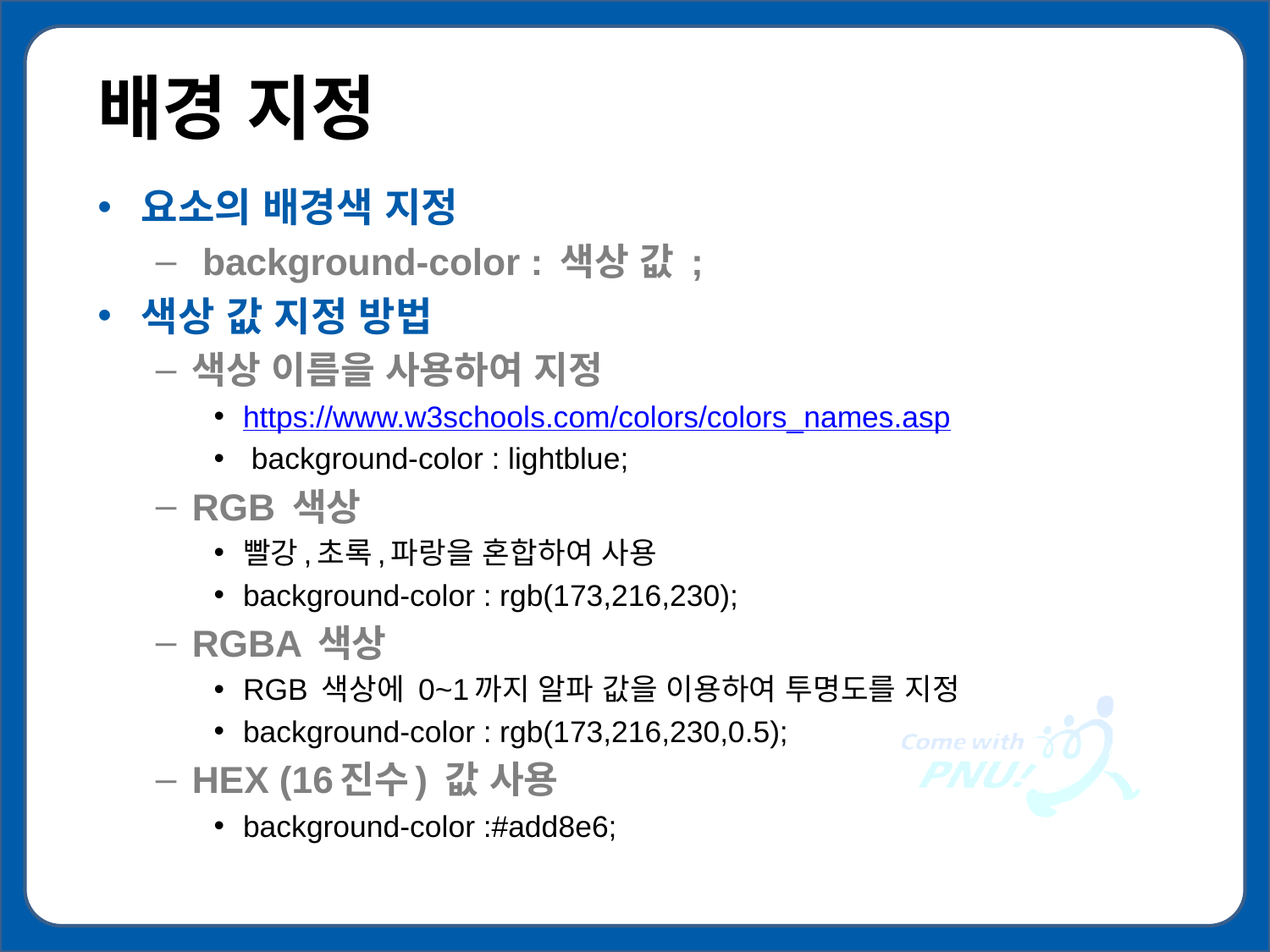

# 배경 지정
요소의 배경색 지정
 background-color : 색상 값 ;
색상 값 지정 방법
색상 이름을 사용하여 지정
https://www.w3schools.com/colors/colors_names.asp
 background-color : lightblue;
RGB 색상
빨강,초록,파랑을 혼합하여 사용
background-color : rgb(173,216,230);
RGBA 색상
RGB 색상에 0~1까지 알파 값을 이용하여 투명도를 지정
background-color : rgb(173,216,230,0.5);
HEX (16진수) 값 사용
background-color :#add8e6;